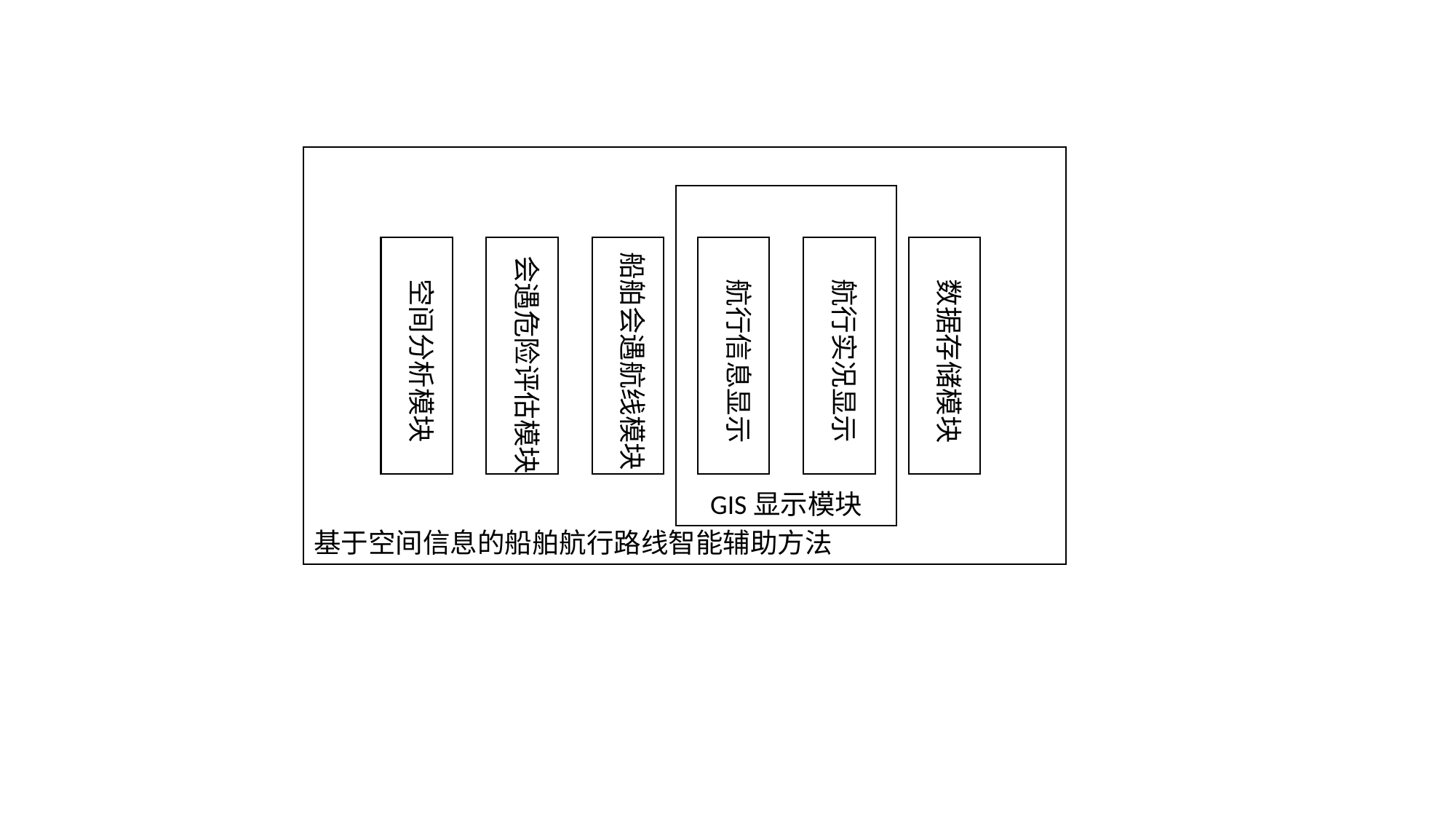

船舶会遇航线模块
会遇危险评估模块
空间分析模块
航行实况显示
航行信息显示
数据存储模块
GIS显示模块
基于空间信息的船舶航行路线智能辅助方法